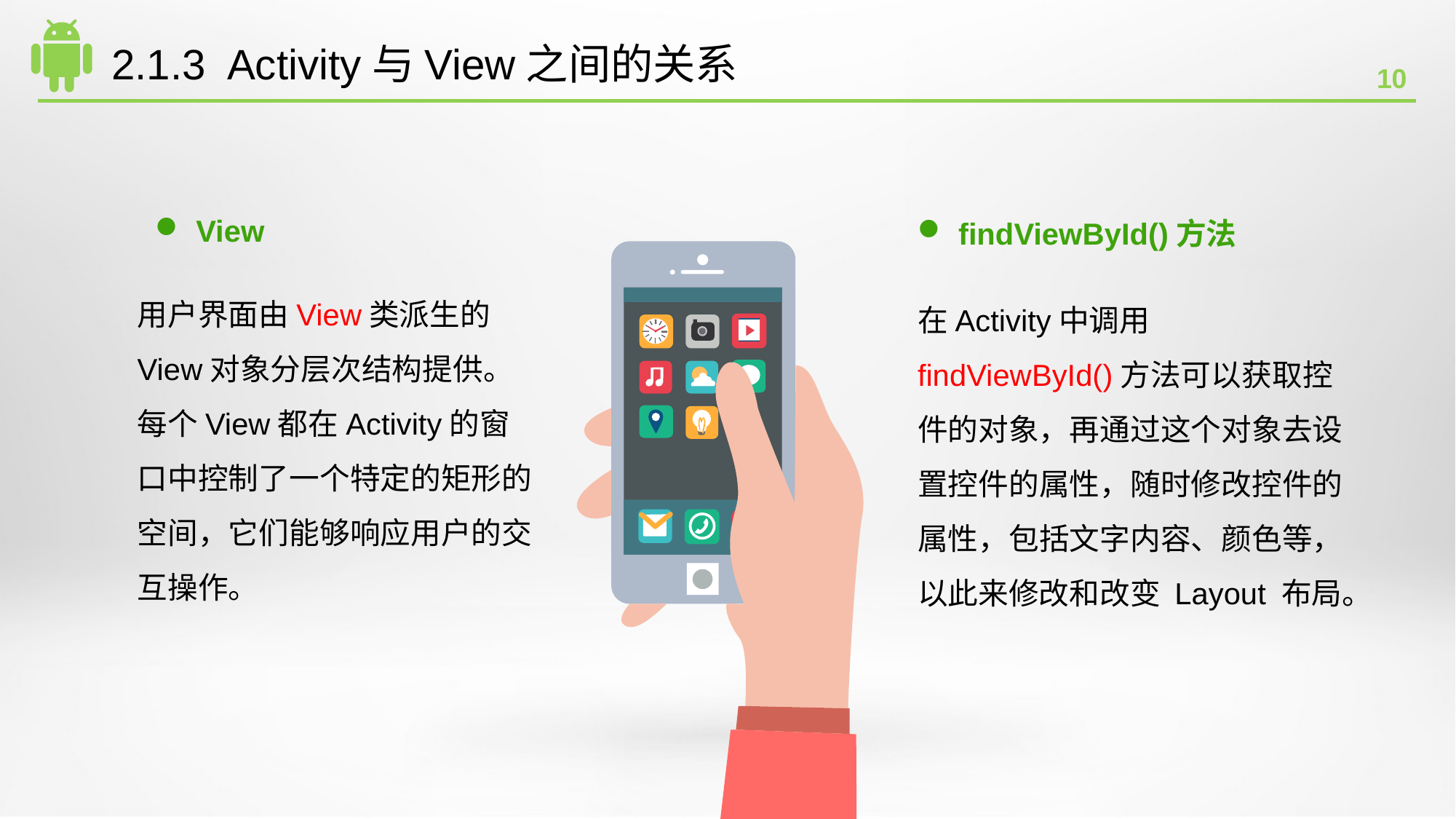

# 2.1.3  Activity与View之间的关系
View
findViewById()方法

用户界面由View类派生的View对象分层次结构提供。每个View都在Activity的窗口中控制了一个特定的矩形的空间，它们能够响应用户的交互操作。
在Activity中调用findViewById()方法可以获取控件的对象，再通过这个对象去设置控件的属性，随时修改控件的属性，包括文字内容、颜色等，以此来修改和改变 Layout 布局。